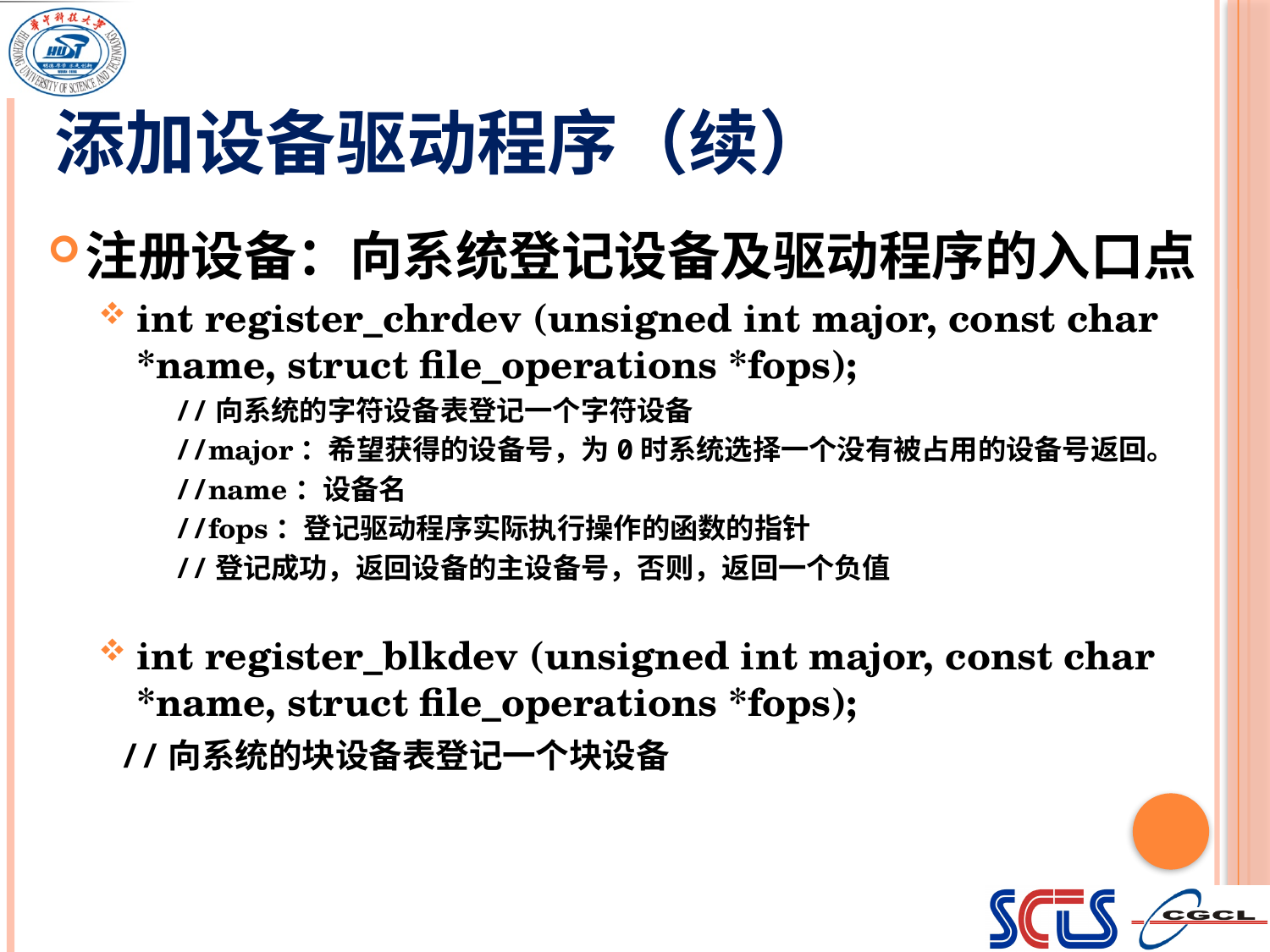

# 添加设备驱动程序（续）
注册设备：向系统登记设备及驱动程序的入口点
int register_chrdev (unsigned int major, const char *name, struct file_operations *fops);
	//向系统的字符设备表登记一个字符设备
	//major：希望获得的设备号，为0时系统选择一个没有被占用的设备号返回。
	//name：设备名
	//fops：登记驱动程序实际执行操作的函数的指针
	//登记成功，返回设备的主设备号，否则，返回一个负值

int register_blkdev (unsigned int major, const char *name, struct file_operations *fops);
    	    //向系统的块设备表登记一个块设备
37